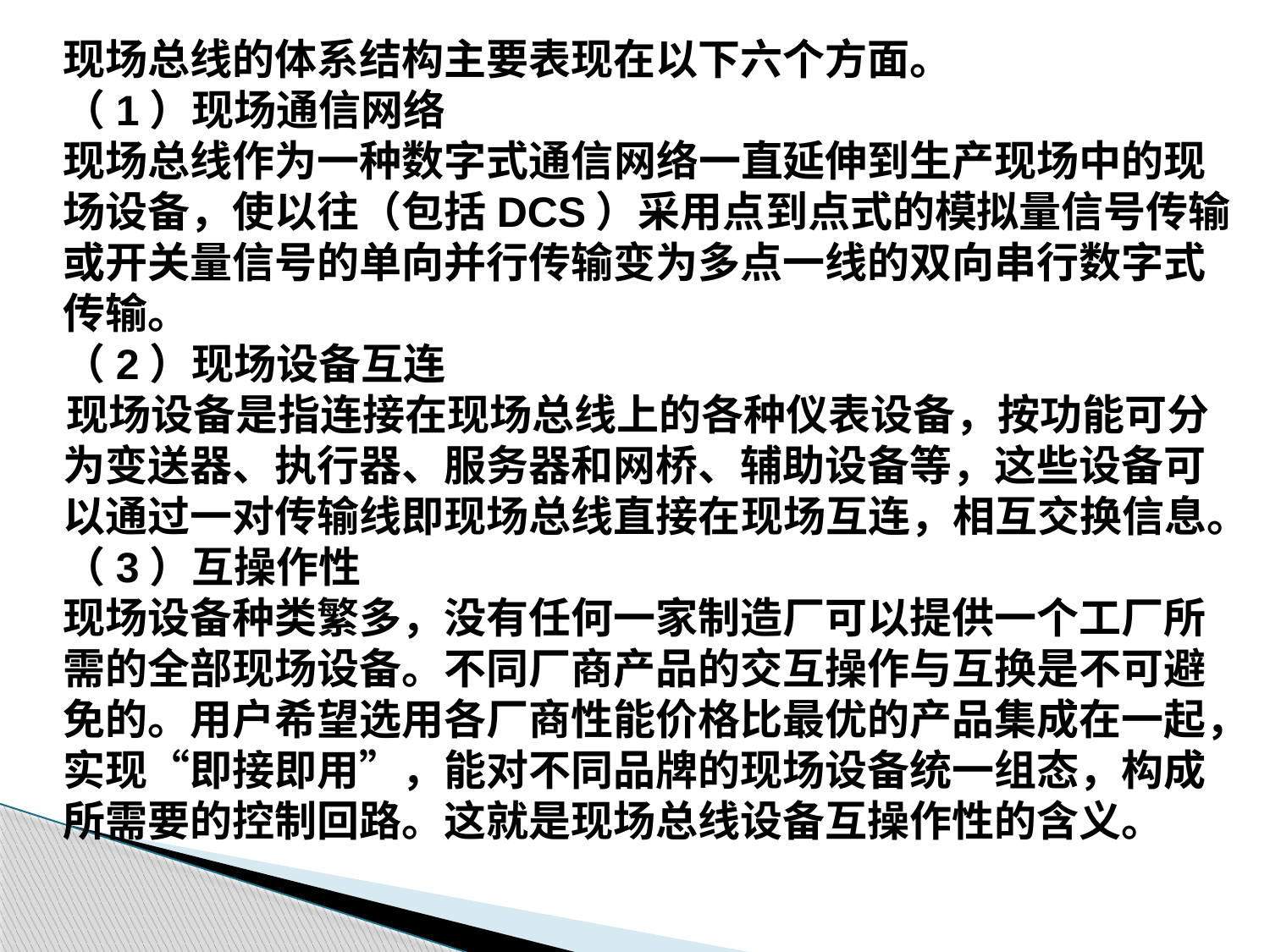

现场总线的体系结构主要表现在以下六个方面。
	（1）现场通信网络
现场总线作为一种数字式通信网络一直延伸到生产现场中的现场设备，使以往（包括DCS）采用点到点式的模拟量信号传输或开关量信号的单向并行传输变为多点一线的双向串行数字式传输。
	（2）现场设备互连
   现场设备是指连接在现场总线上的各种仪表设备，按功能可分为变送器、执行器、服务器和网桥、辅助设备等，这些设备可以通过一对传输线即现场总线直接在现场互连，相互交换信息。
	（3）互操作性
	现场设备种类繁多，没有任何一家制造厂可以提供一个工厂所需的全部现场设备。不同厂商产品的交互操作与互换是不可避免的。用户希望选用各厂商性能价格比最优的产品集成在一起，实现“即接即用”，能对不同品牌的现场设备统一组态，构成所需要的控制回路。这就是现场总线设备互操作性的含义。